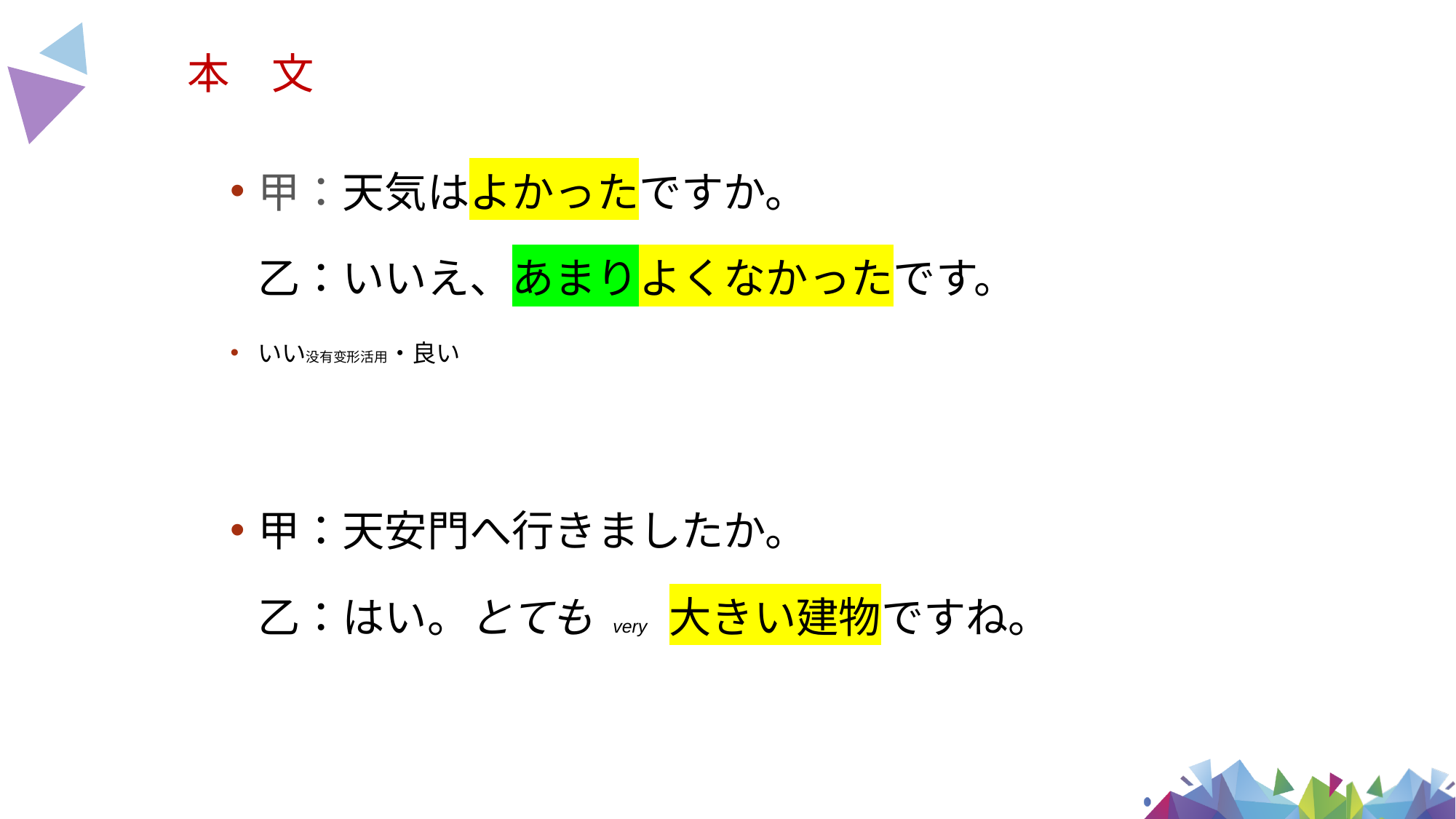

# 本　文
甲：天気はよかったですか。
乙：いいえ、あまりよくなかったです。
いい没有变形活用・良い
甲：天安門へ行きましたか。
乙：はい。とても very 大きい建物ですね。